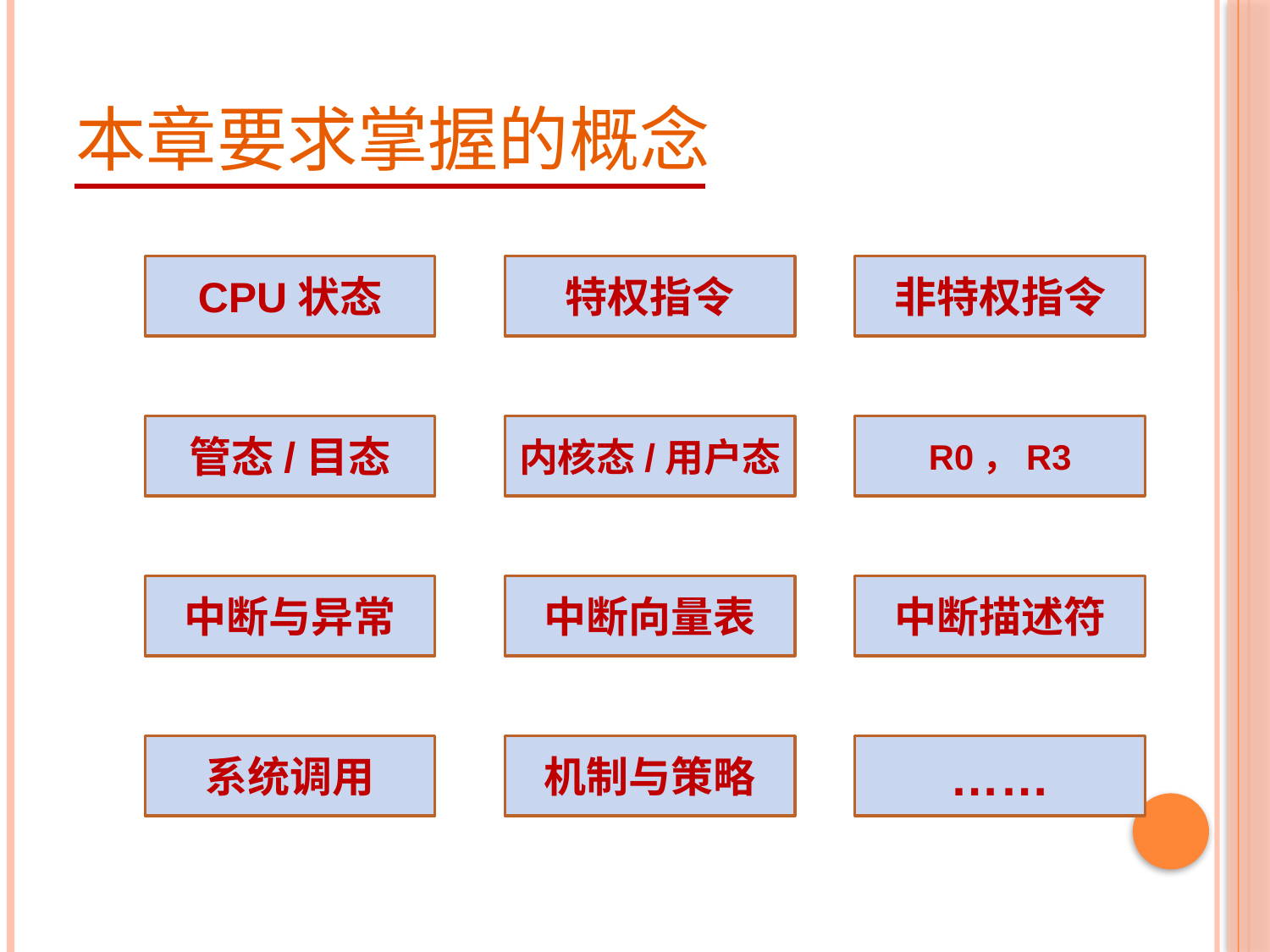

# 本章要求掌握的概念
CPU状态
特权指令
非特权指令
管态/目态
内核态/用户态
R0，R3
中断与异常
中断向量表
中断描述符
系统调用
机制与策略
……